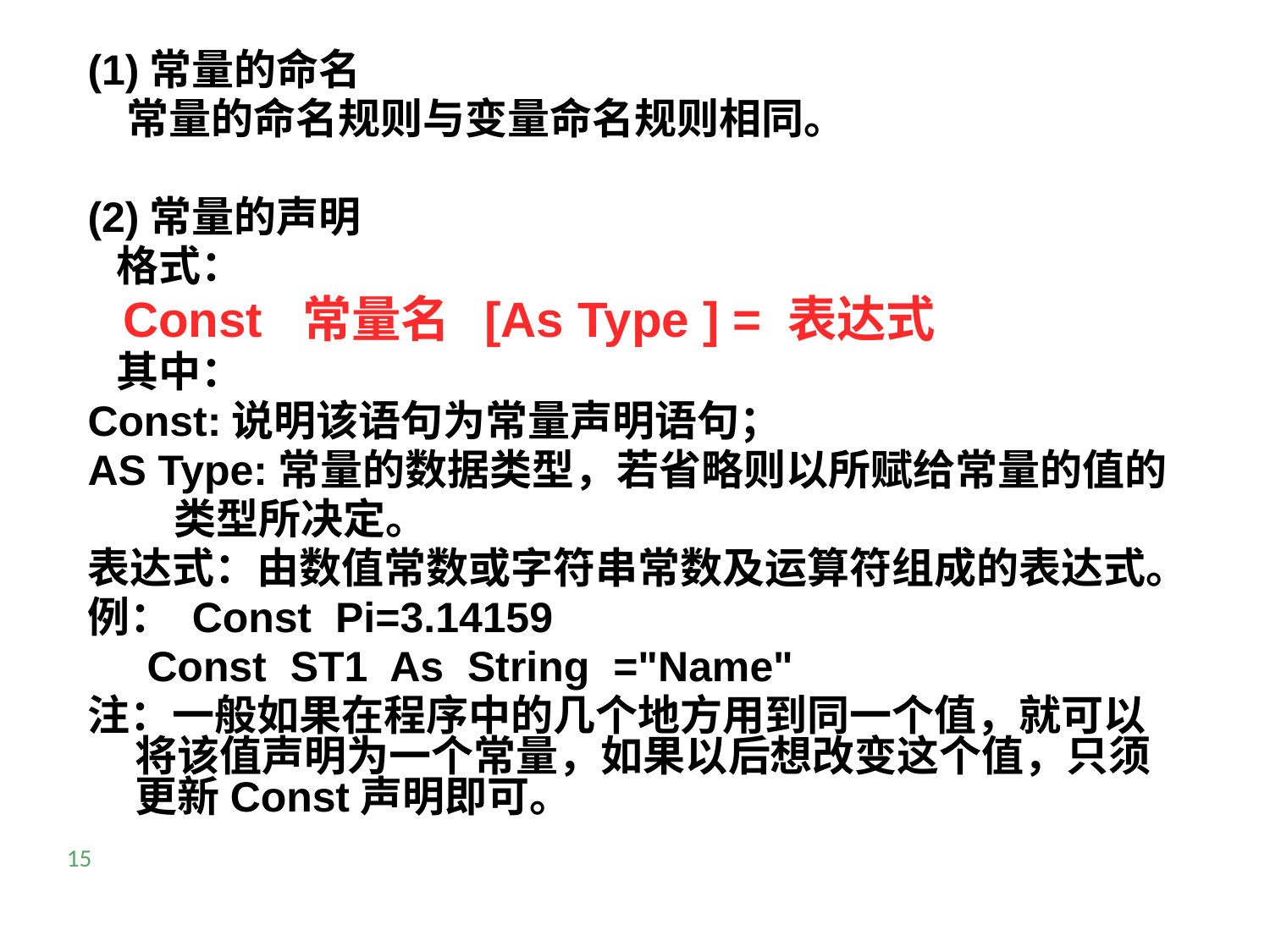

(1)常量的命名
   常量的命名规则与变量命名规则相同。

(2)常量的声明
  格式：
   Const  常量名  [As Type ] = 表达式
  其中：
Const:说明该语句为常量声明语句；
AS Type:常量的数据类型，若省略则以所赋给常量的值的
        类型所决定。
表达式：由数值常数或字符串常数及运算符组成的表达式。
例： Const  Pi=3.14159
     Const  ST1  As  String  ="Name"
注：一般如果在程序中的几个地方用到同一个值，就可以将该值声明为一个常量，如果以后想改变这个值，只须更新Const声明即可。

15